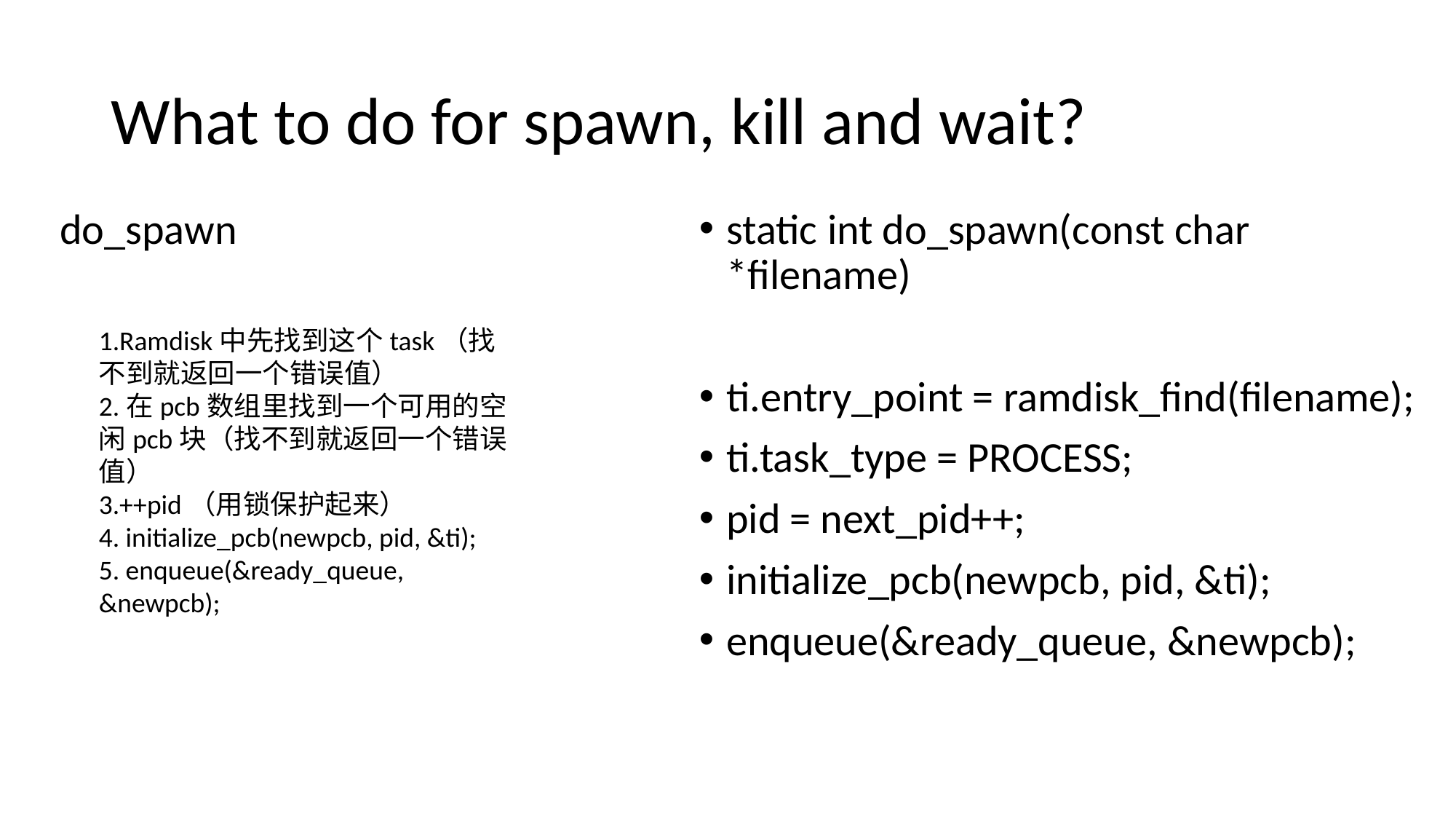

# What to do for spawn, kill and wait?
do_spawn

static int do_spawn(const char *filename)

ti.entry_point = ramdisk_find(filename);
ti.task_type = PROCESS;
pid = next_pid++;
initialize_pcb(newpcb, pid, &ti);
enqueue(&ready_queue, &newpcb);
1.Ramdisk中先找到这个task（找不到就返回一个错误值）
2.在pcb数组里找到一个可用的空闲pcb块（找不到就返回一个错误值）
3.++pid（用锁保护起来）
4. initialize_pcb(newpcb, pid, &ti);
5. enqueue(&ready_queue, &newpcb);